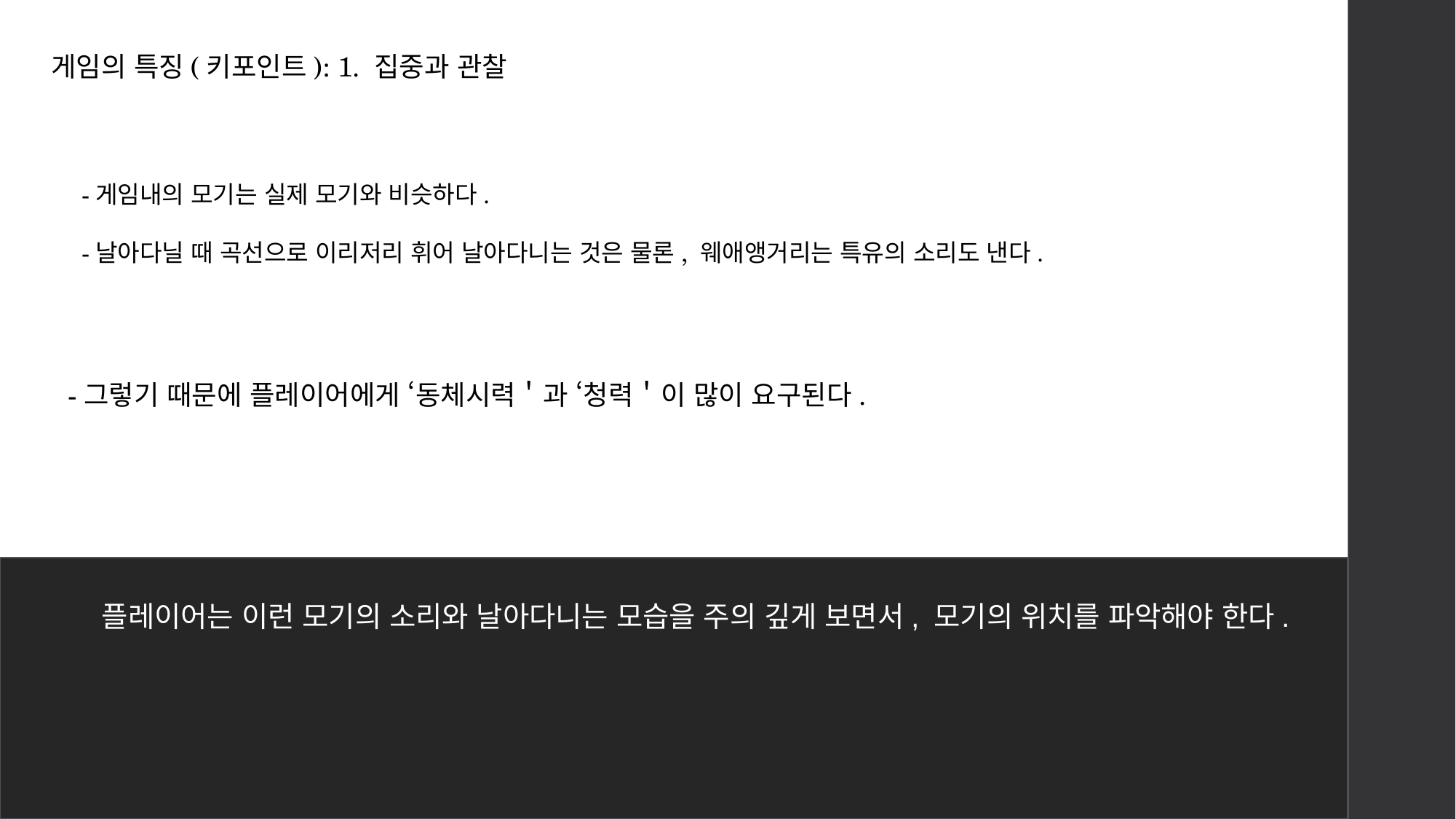

게임의 특징(키포인트): 1. 집중과 관찰
-게임내의 모기는 실제 모기와 비슷하다.

-날아다닐 때 곡선으로 이리저리 휘어 날아다니는 것은 물론, 웨애앵거리는 특유의 소리도 낸다.
-그렇기 때문에 플레이어에게 ‘동체시력＇과 ‘청력＇이 많이 요구된다.

플레이어는 이런 모기의 소리와 날아다니는 모습을 주의 깊게 보면서, 모기의 위치를 파악해야 한다.